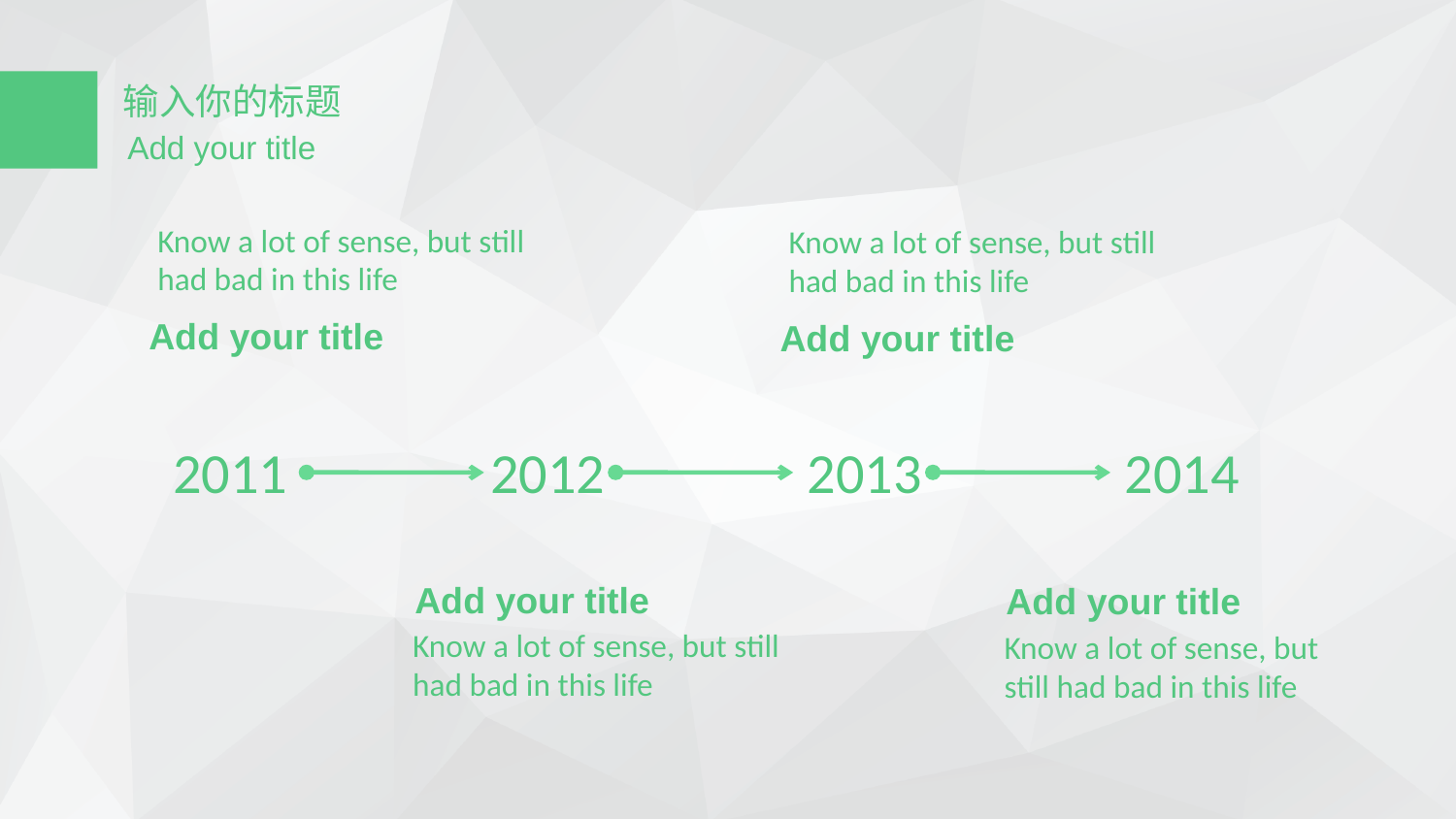

输入你的标题
Add your title
Know a lot of sense, but still had bad in this life
Know a lot of sense, but still had bad in this life
Add your title
Add your title
2011
2012
2013
2014

Add your title
Add your title
Know a lot of sense, but still had bad in this life
Know a lot of sense, but still had bad in this life